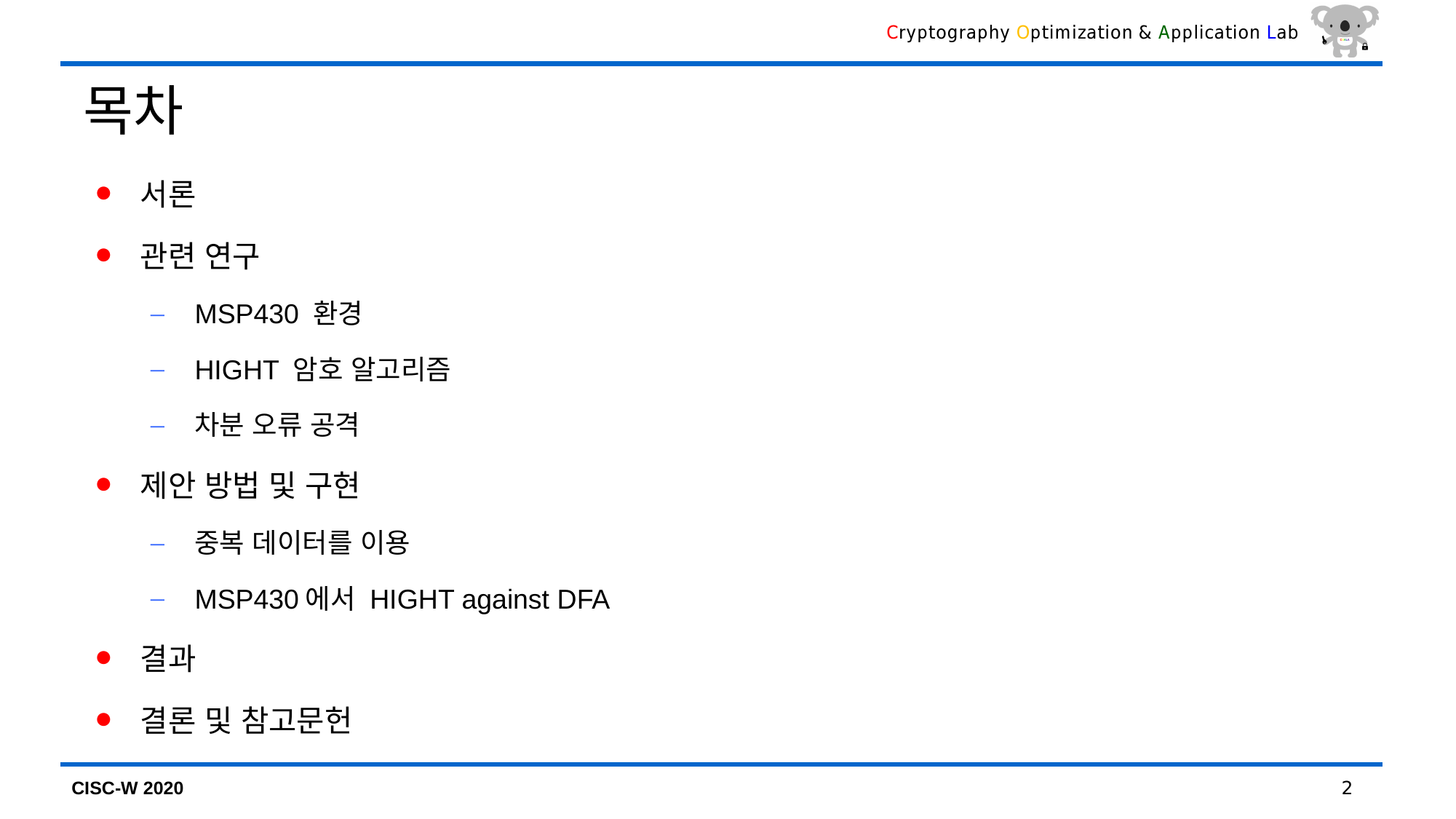

# 목차
서론
관련 연구
MSP430 환경
HIGHT 암호 알고리즘
차분 오류 공격
제안 방법 및 구현
중복 데이터를 이용
MSP430에서 HIGHT against DFA
결과
결론 및 참고문헌